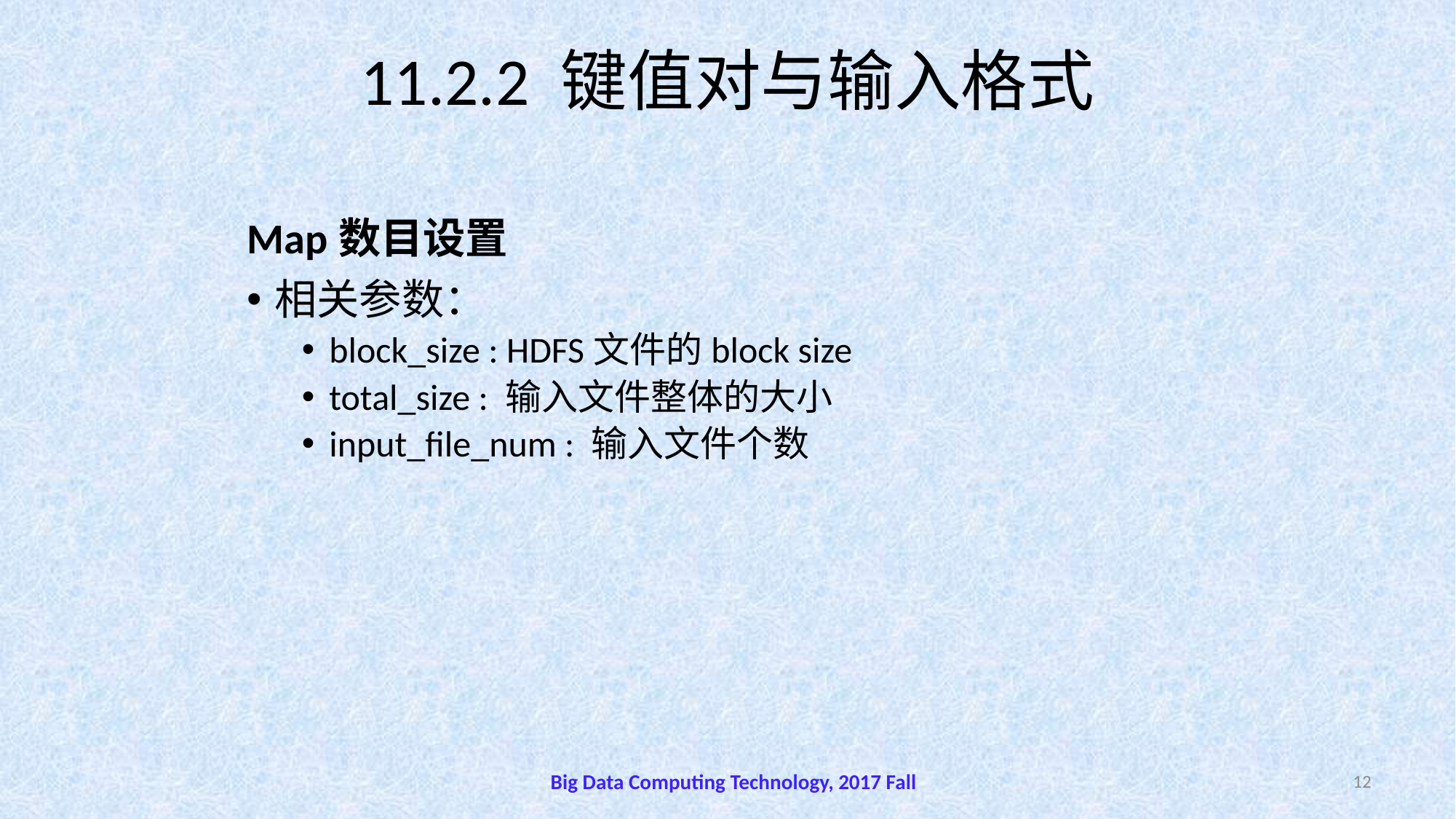

# 11.2.2 键值对与输入格式
Map数目设置
相关参数：
block_size : HDFS文件的block size
total_size : 输入文件整体的大小
input_file_num : 输入文件个数
Big Data Computing Technology, 2017 Fall
12